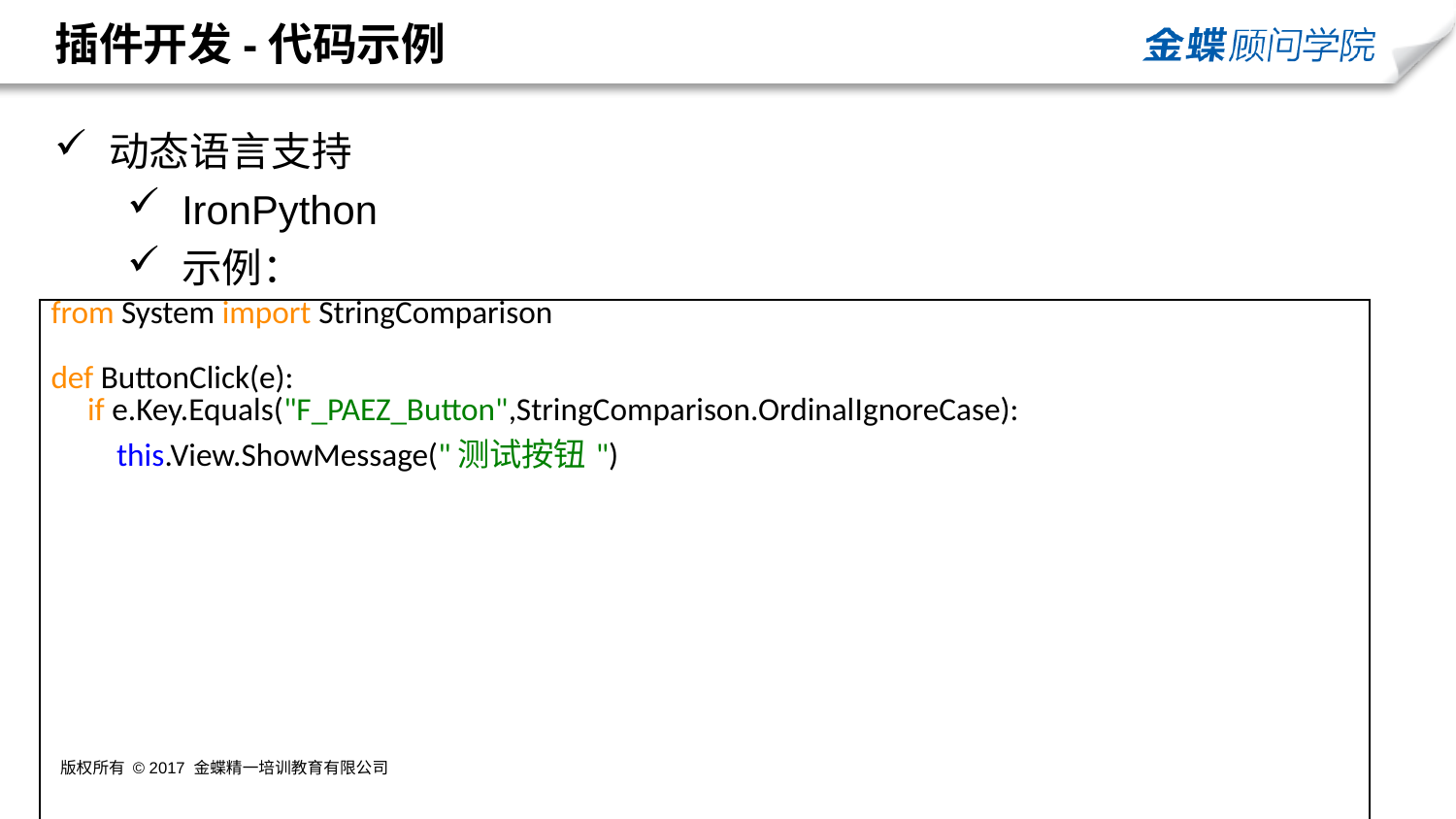

# 插件开发-代码示例
动态语言支持
IronPython
示例：
| from System import StringComparison def ButtonClick(e):      if e.Key.Equals("F\_PAEZ\_Button",StringComparison.OrdinalIgnoreCase):          this.View.ShowMessage("测试按钮") |
| --- |